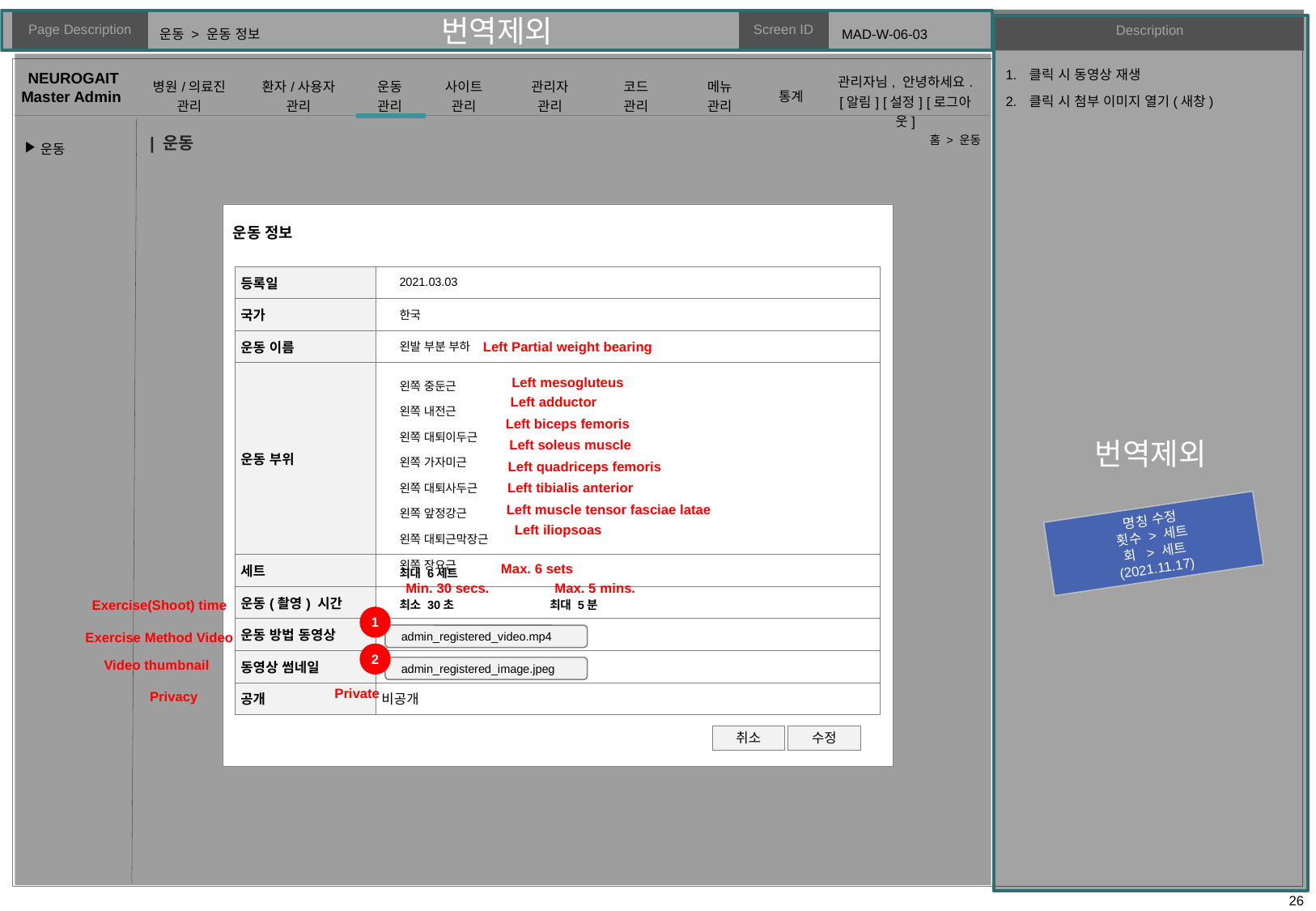

# 운동 > 운동 정보
MAD-W-06-03
클릭 시 동영상 재생
클릭 시 첨부 이미지 열기(새창)

| 운동
홈 > 운동
▶

운동 정보
| 등록일 | 2021.03.03 |  |
| --- | --- | --- |
| 국가 | 한국 |  |
| 운동 이름 | 왼발 부분 부하 |  |
| 운동 부위 | 왼쪽 중둔근 왼쪽 내전근 왼쪽 대퇴이두근 왼쪽 가자미근 왼쪽 대퇴사두근 왼쪽 앞정강근 왼쪽 대퇴근막장근 왼쪽 장요근 |  |
| 세트 | 최대 6세트 |  |
| 운동(촬영) 시간 | 최소 30초 | 최대 5분 |
| 운동 방법 동영상 |  |  |
| 동영상 썸네일 |  |  |
| 공개 | 비공개 |  |
Left Partial weight bearing
Left mesogluteus
Left adductor
Left biceps femoris
Left soleus muscle
Left quadriceps femoris
Left tibialis anterior
Left muscle tensor fasciae latae
명칭 수정
횟수 > 세트
회  > 세트
(2021.11.17)
Left iliopsoas
Max. 6 sets
Min. 30 secs.
Max. 5 mins.
Exercise(Shoot) time
1
admin_registered_video.mp4

Exercise Method Video
2
admin_registered_image.jpeg

Video thumbnail
Private
Privacy
취소
수정